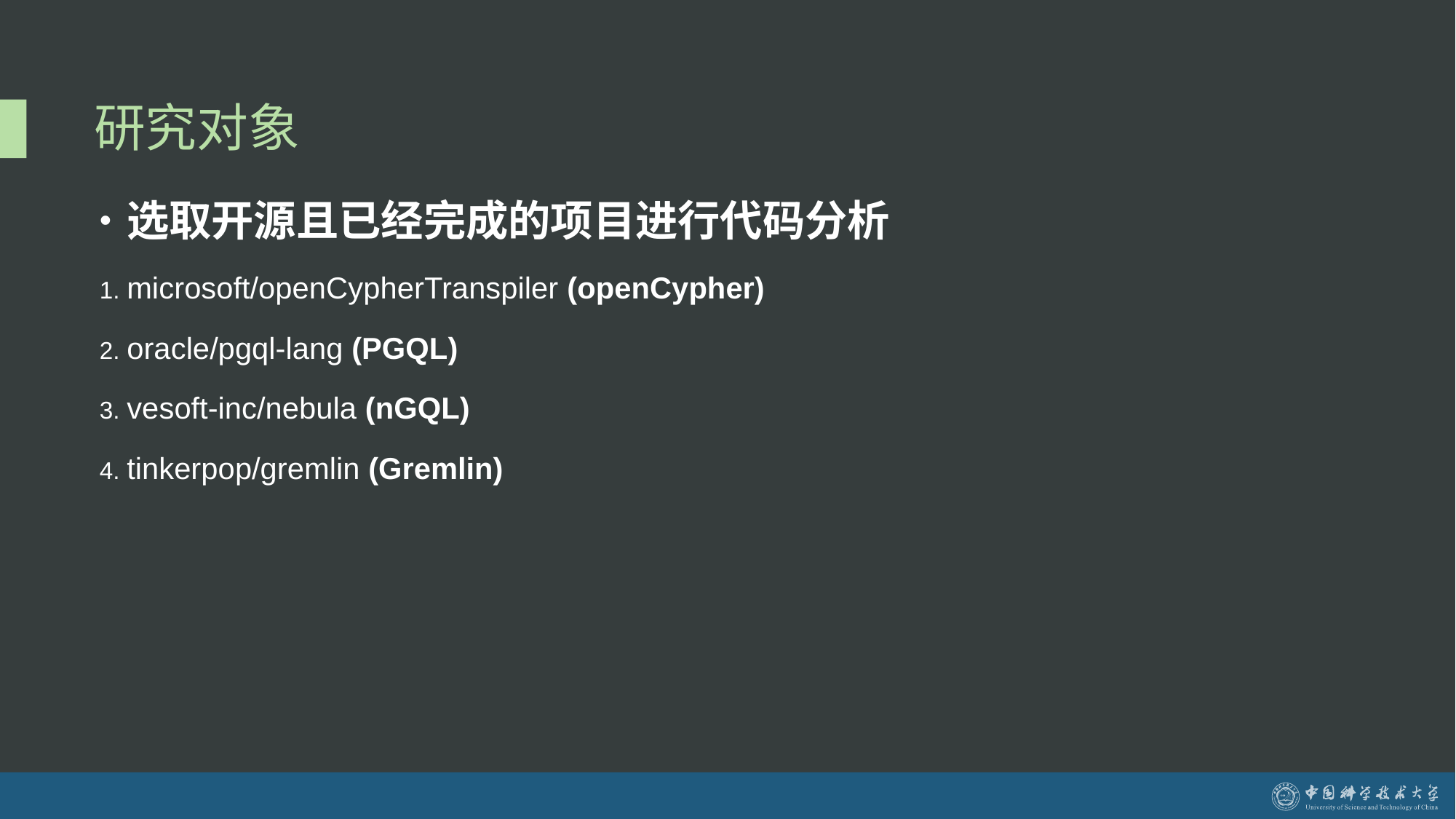

研究对象
选取开源且已经完成的项目进行代码分析
microsoft/openCypherTranspiler (openCypher)
oracle/pgql-lang (PGQL)
vesoft-inc/nebula (nGQL)
tinkerpop/gremlin (Gremlin)